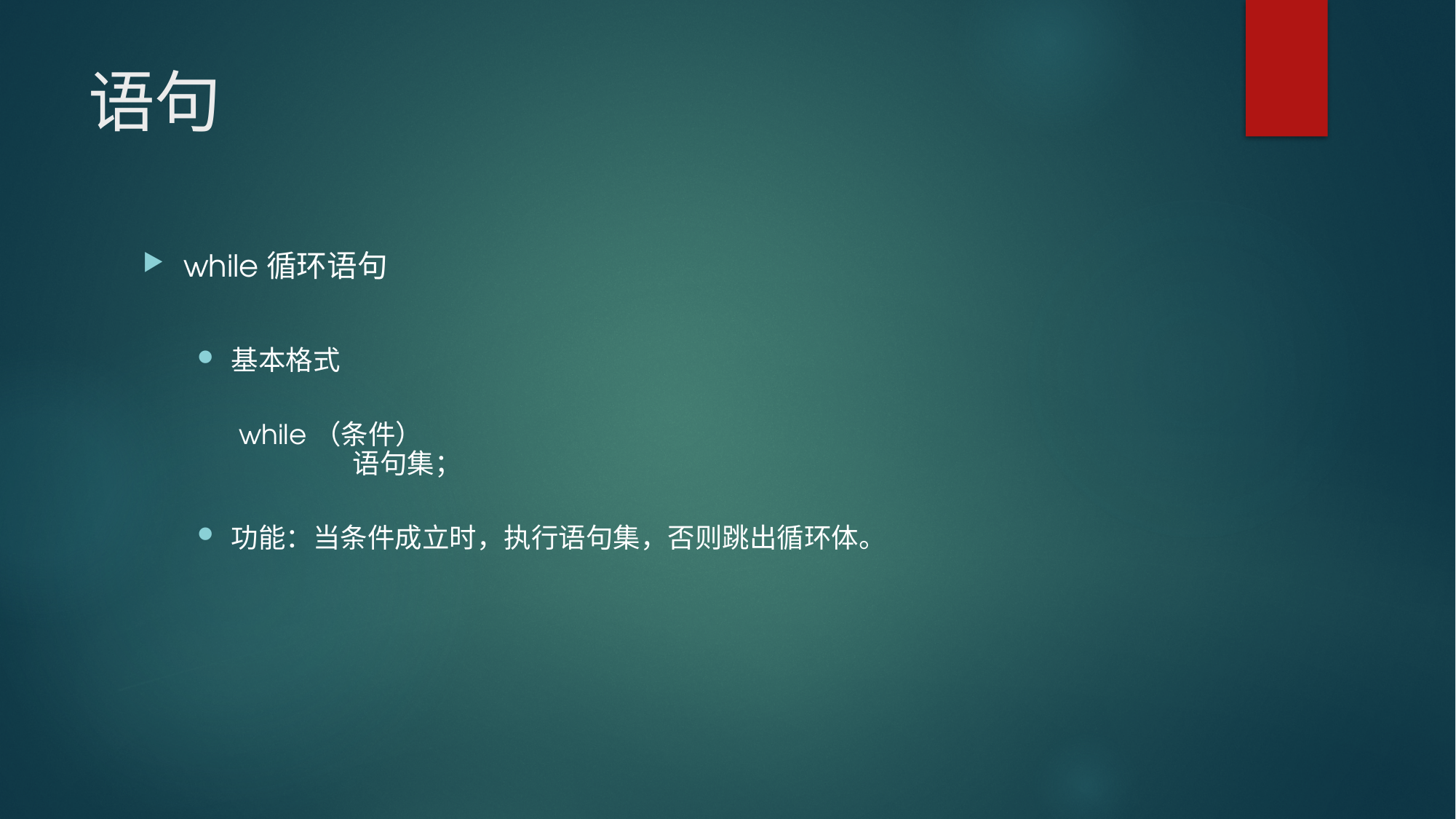

# 语句
while循环语句

基本格式
 while（条件）
	  语句集；
功能：当条件成立时，执行语句集，否则跳出循环体。